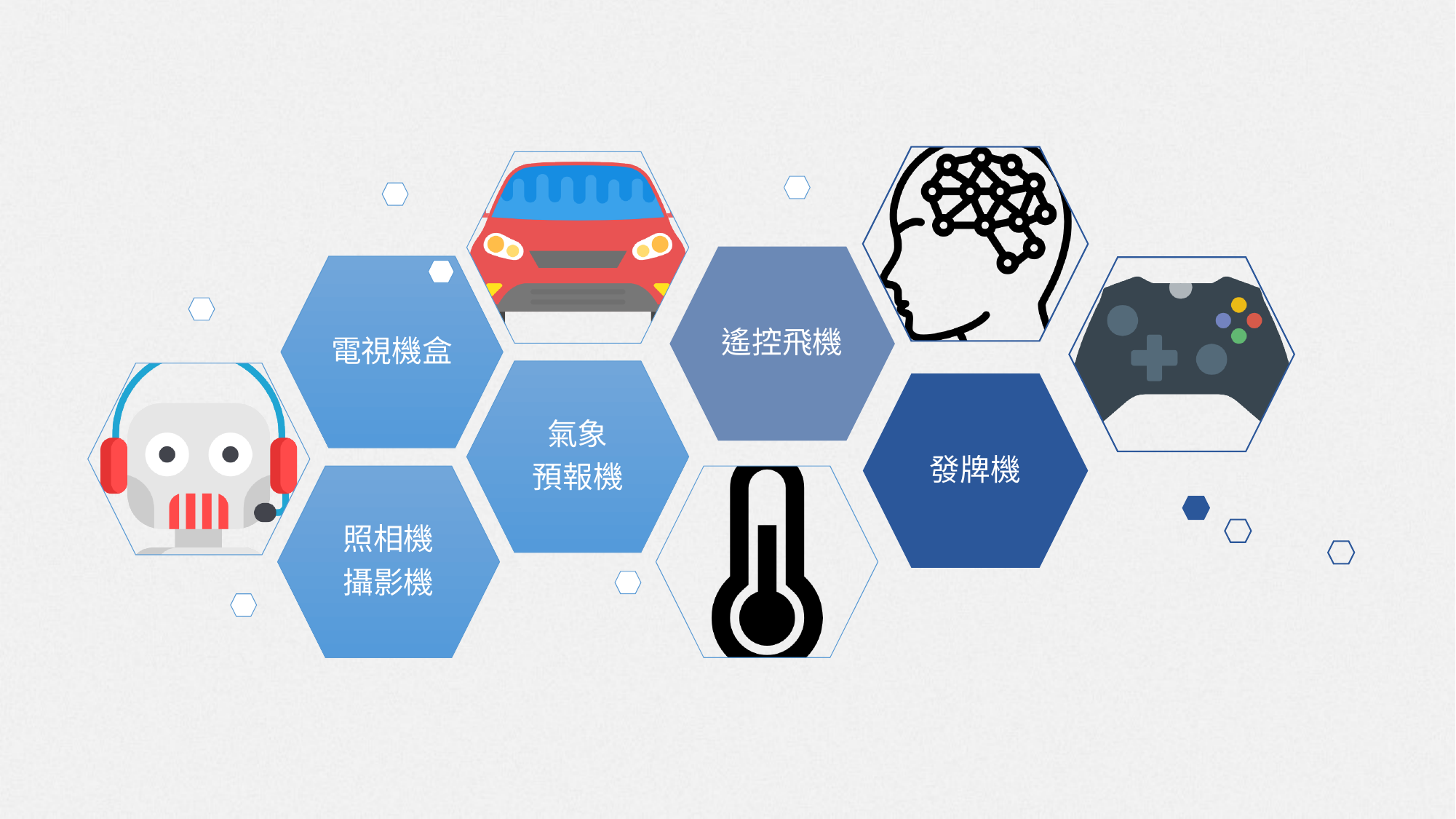

遙控飛機
發牌機
照相機
攝影機
氣象
預報機
電視機盒